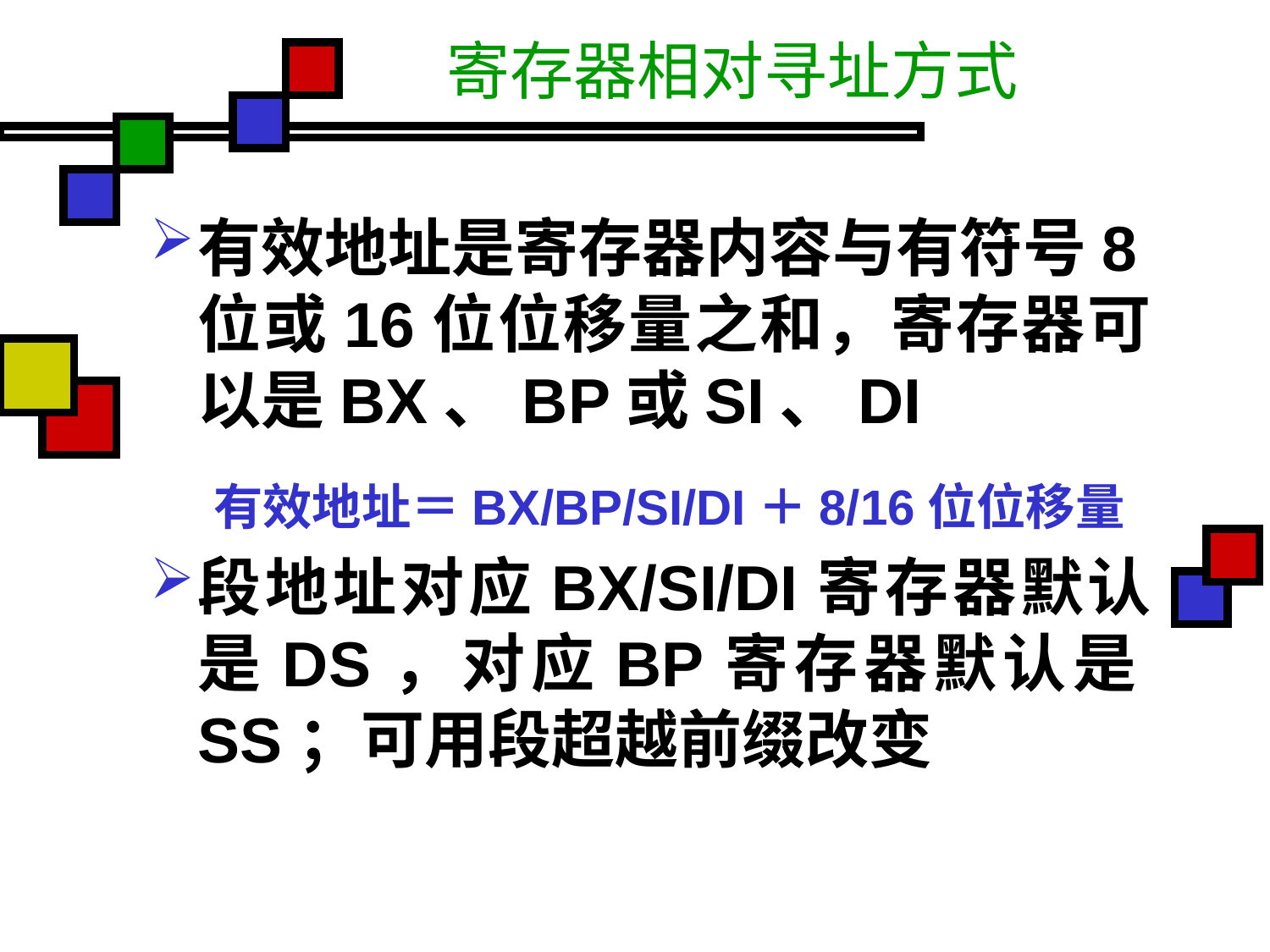

# 寄存器相对寻址方式
有效地址是寄存器内容与有符号8位或16位位移量之和，寄存器可以是BX、BP或SI、DI
有效地址＝BX/BP/SI/DI＋8/16位位移量
段地址对应BX/SI/DI寄存器默认是DS，对应BP寄存器默认是SS；可用段超越前缀改变